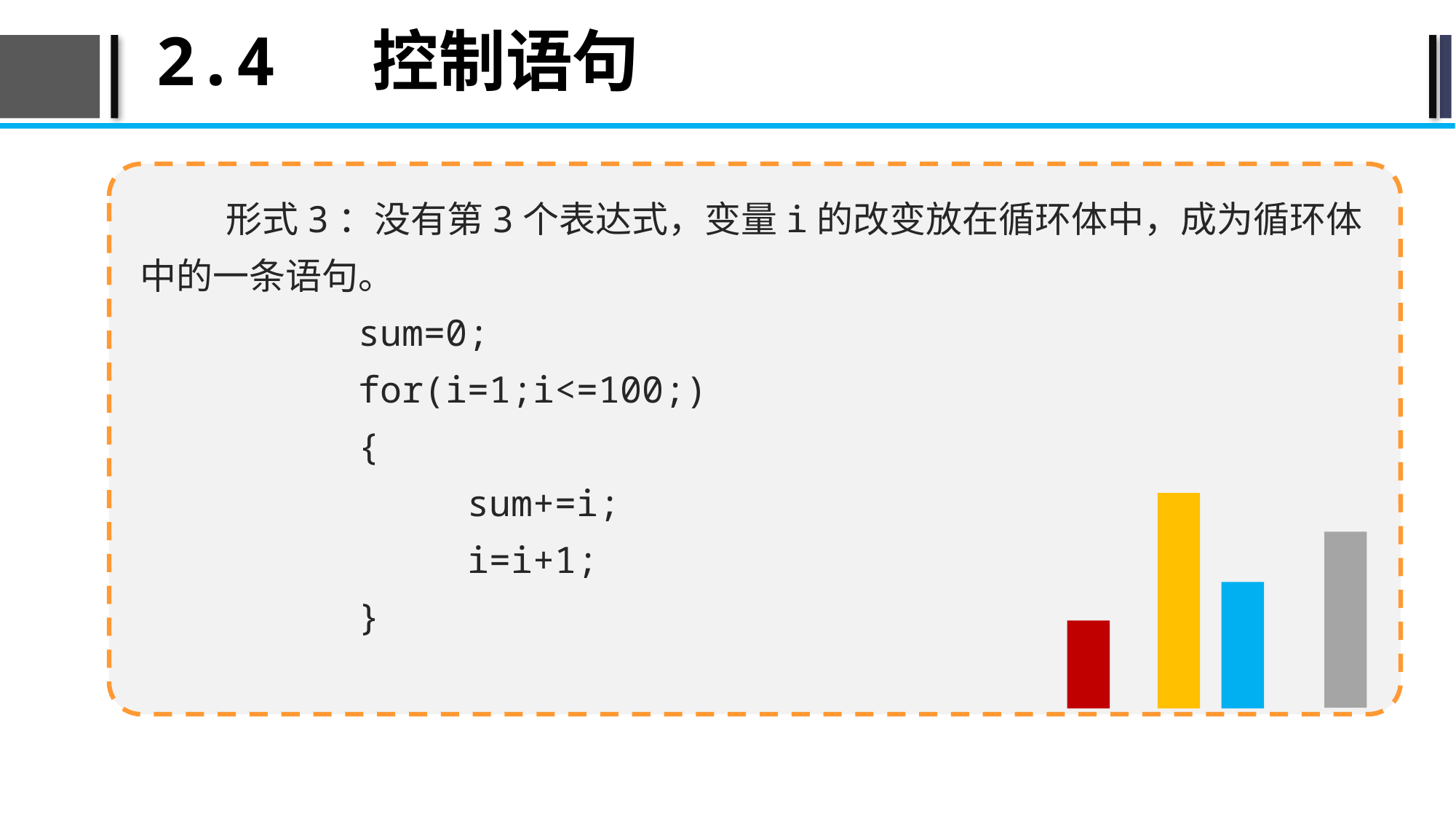

# 2.4  控制语句

形式3：没有第3个表达式，变量i的改变放在循环体中，成为循环体中的一条语句。
		sum=0;
		for(i=1;i<=100;)
		{
			sum+=i;
			i=i+1;
		}